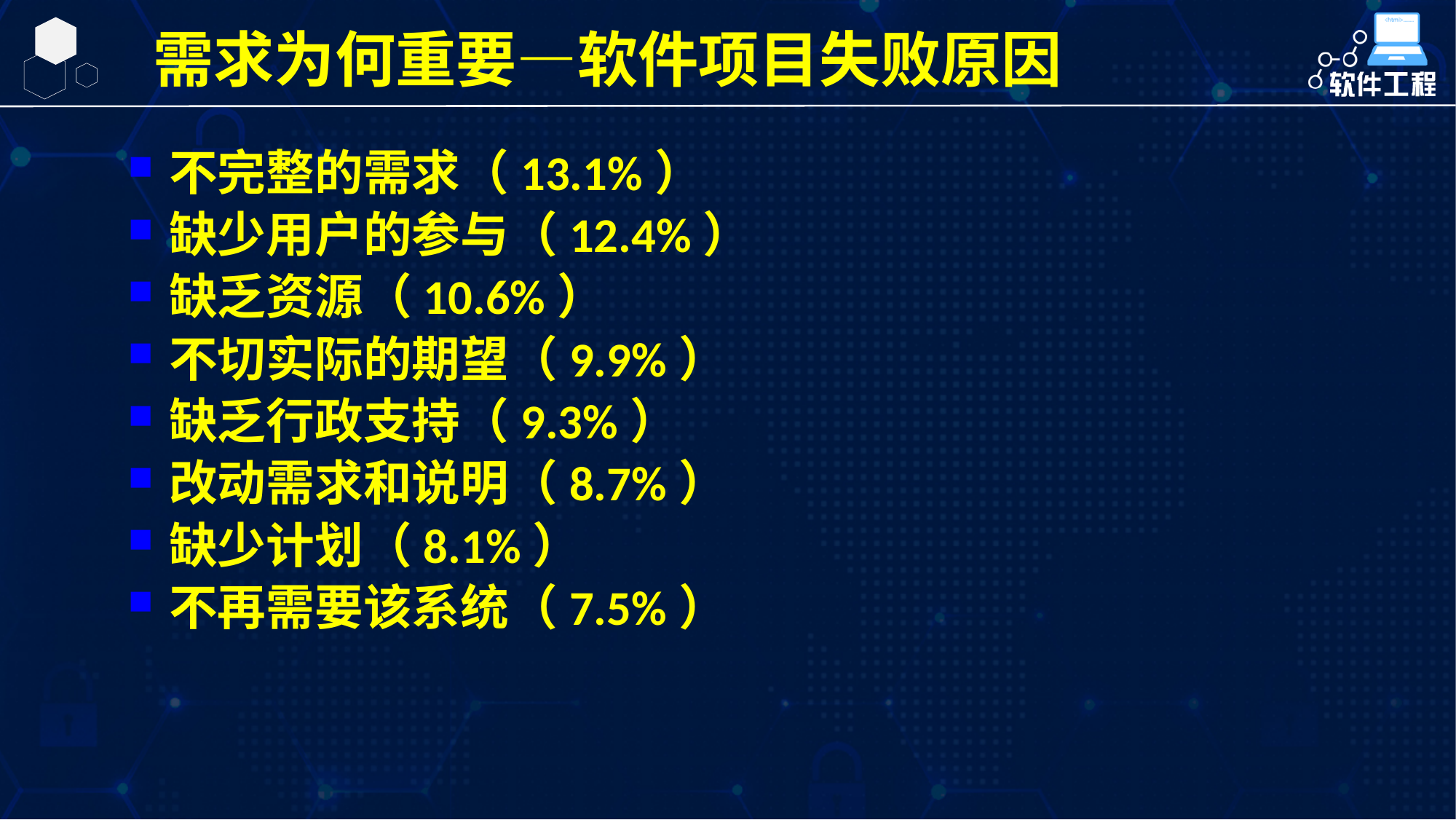

需求为何重要—软件项目失败原因
不完整的需求（13.1%）
缺少用户的参与（12.4%）
缺乏资源（10.6%）
不切实际的期望（9.9%）
缺乏行政支持（9.3%）
改动需求和说明（8.7%）
缺少计划（8.1%）
不再需要该系统（7.5%）